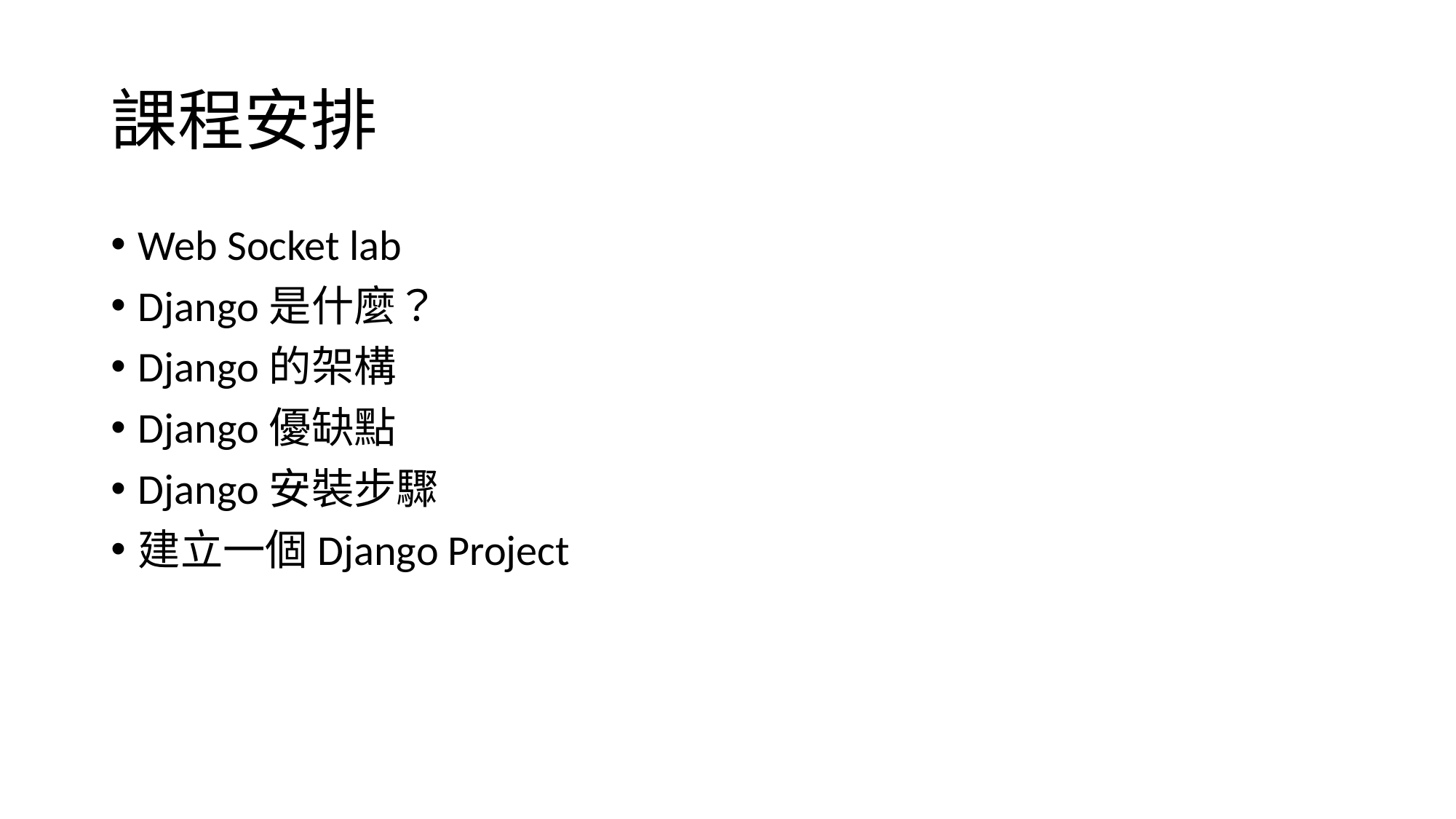

# 課程安排
Web Socket lab
Django是什麼？
Django的架構
Django優缺點
Django安裝步驟
建立一個Django Project